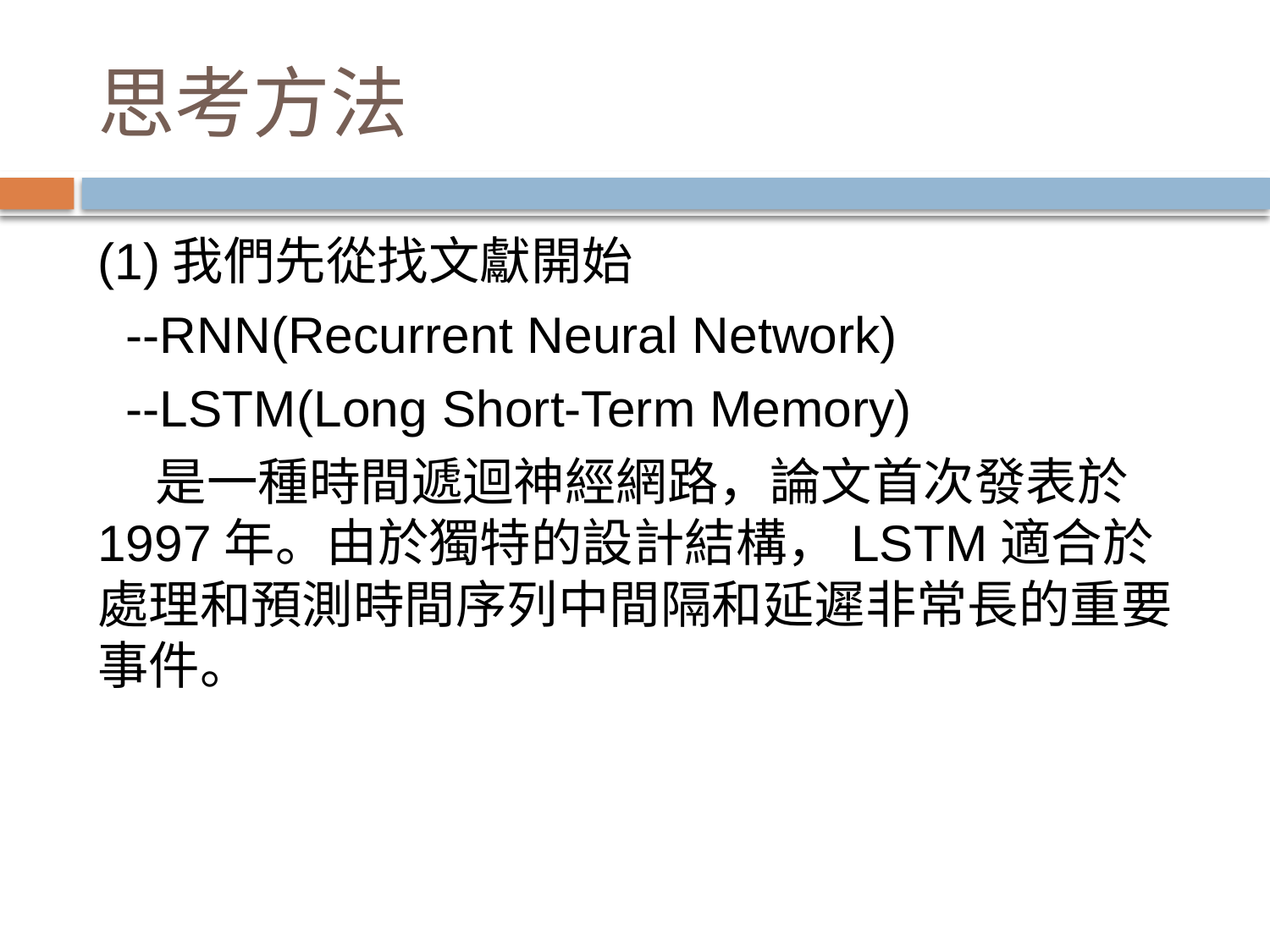

# 思考方法
(1)我們先從找文獻開始
  --RNN(Recurrent Neural Network)
  --LSTM(Long Short-Term Memory)
    是一種時間遞迴神經網路，論文首次發表於   1997年。由於獨特的設計結構，LSTM適合於處理和預測時間序列中間隔和延遲非常長的重要事件。